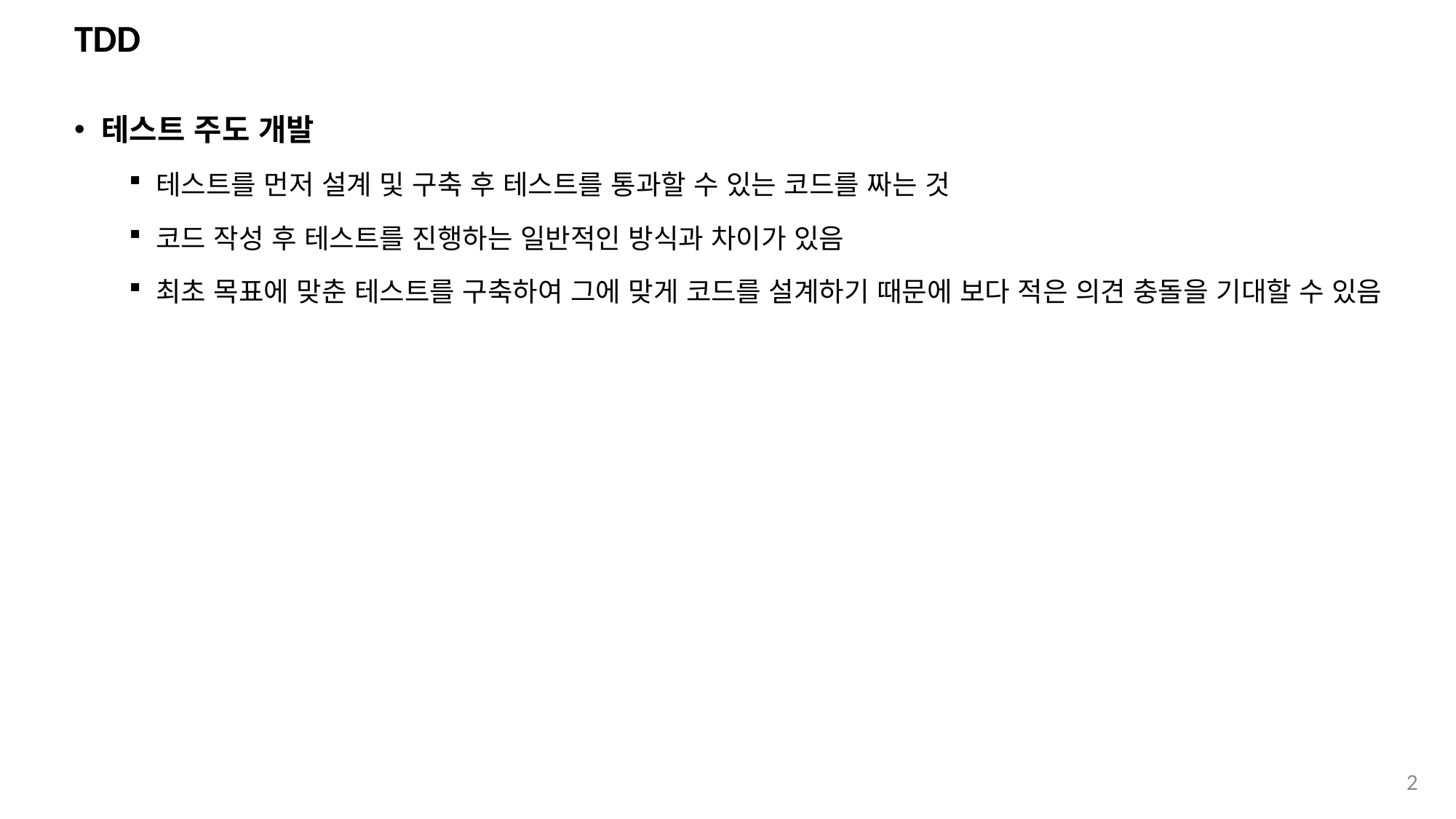

# TDD
테스트 주도 개발
테스트를 먼저 설계 및 구축 후 테스트를 통과할 수 있는 코드를 짜는 것
코드 작성 후 테스트를 진행하는 일반적인 방식과 차이가 있음
최초 목표에 맞춘 테스트를 구축하여 그에 맞게 코드를 설계하기 때문에 보다 적은 의견 충돌을 기대할 수 있음

2